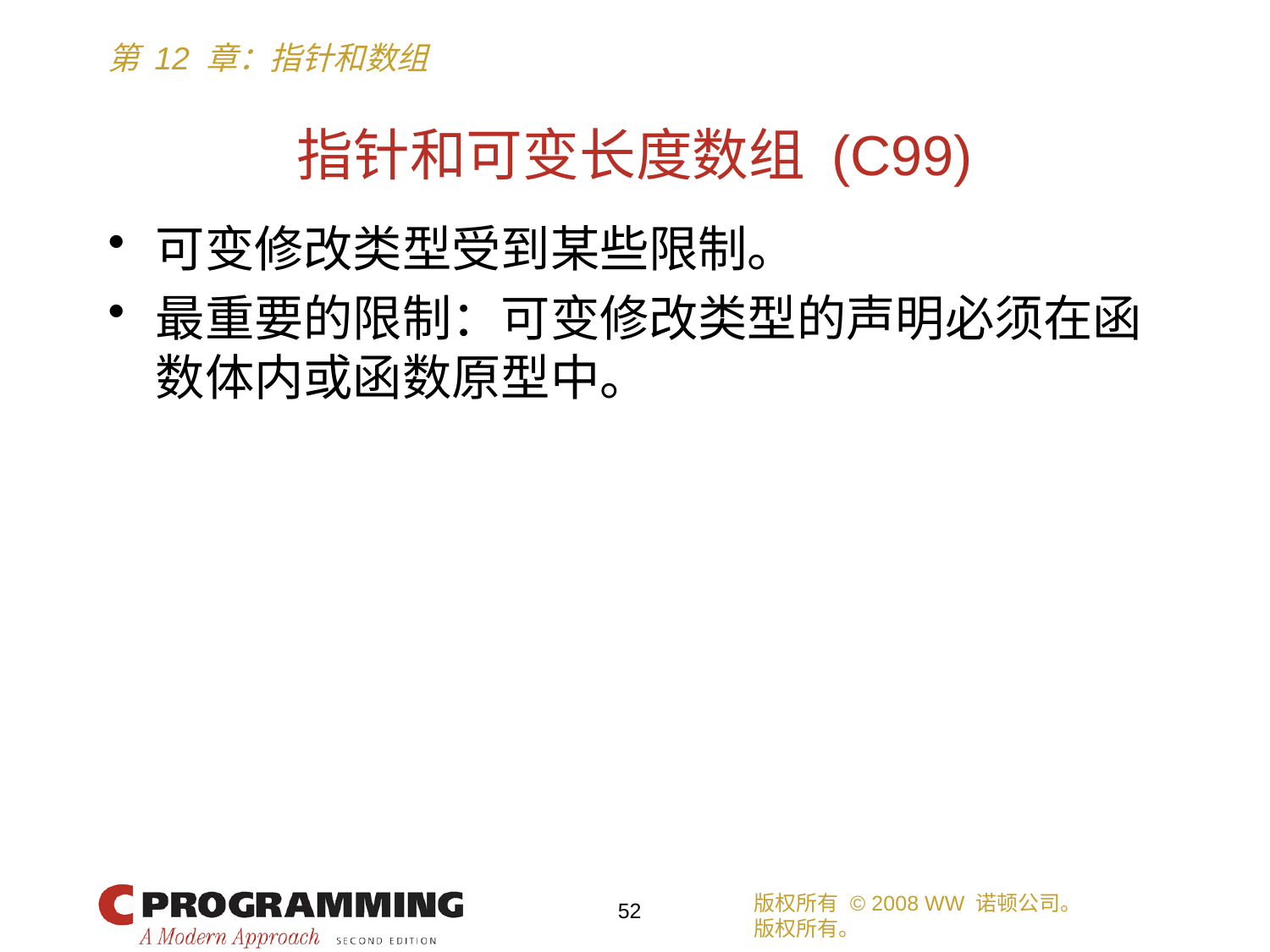

# 指针和可变长度数组 (C99)
可变修改类型受到某些限制。
最重要的限制：可变修改类型的声明必须在函数体内或函数原型中。
版权所有 © 2008 WW 诺顿公司。
版权所有。
52